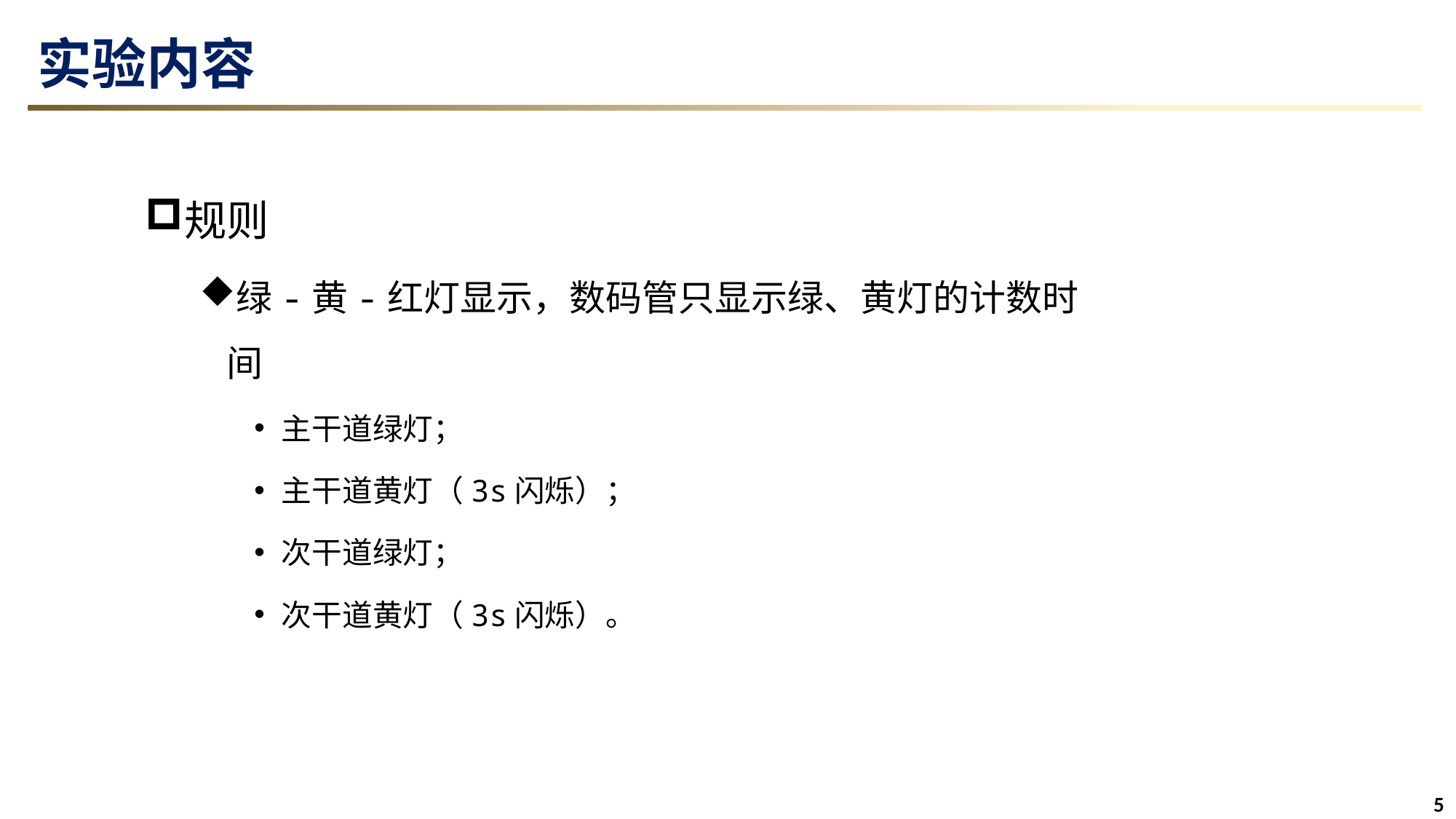

# 实验内容
规则
绿-黄-红灯显示，数码管只显示绿、黄灯的计数时间
主干道绿灯；
主干道黄灯（3s闪烁）；
次干道绿灯；
次干道黄灯（3s闪烁）。
5